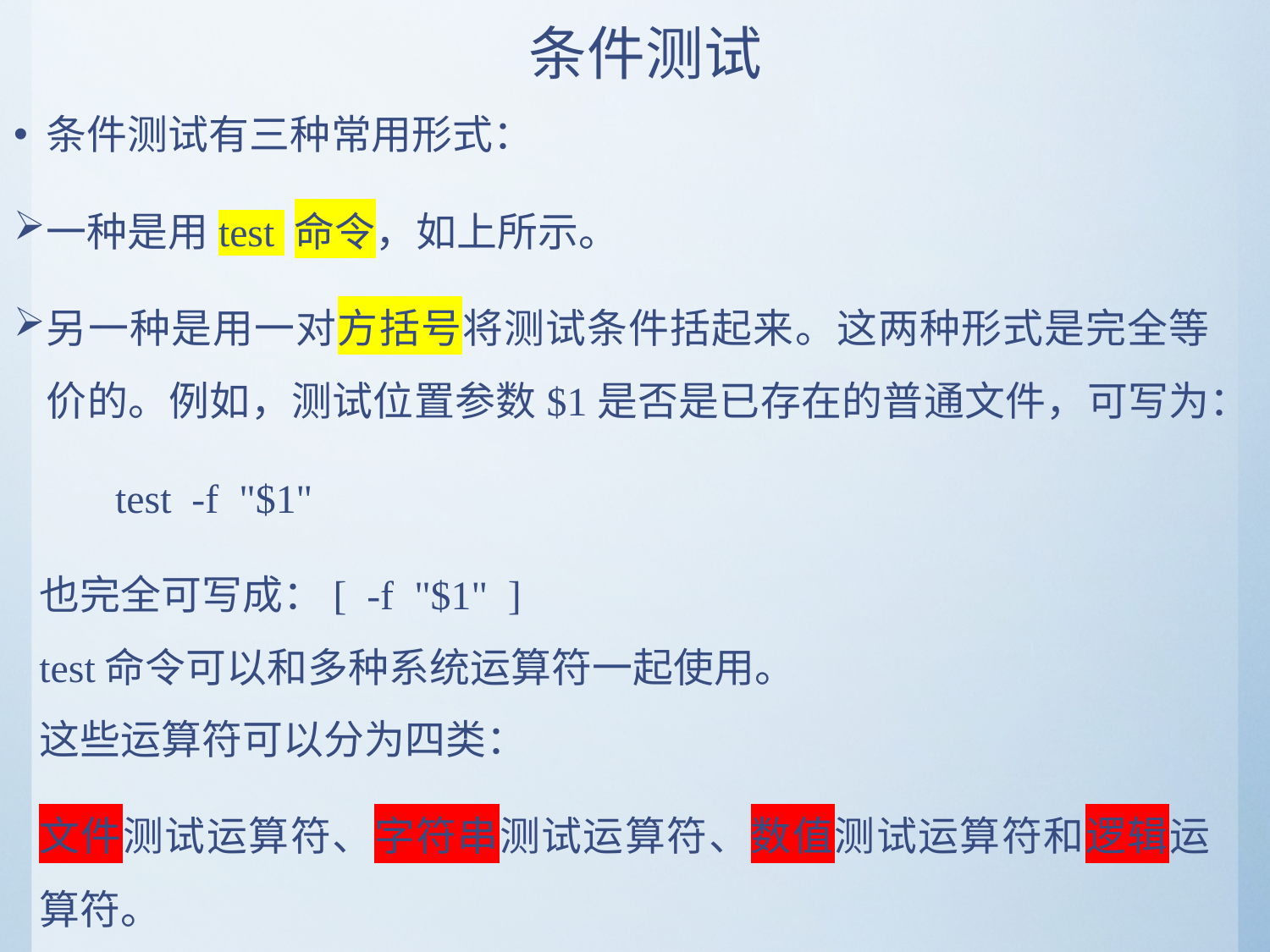

# 条件测试
条件测试有三种常用形式：
一种是用test 命令，如上所示。
另一种是用一对方括号将测试条件括起来。这两种形式是完全等价的。例如，测试位置参数$1是否是已存在的普通文件，可写为：
          test  -f  "$1"
也完全可写成：[  -f  "$1"  ]
test命令可以和多种系统运算符一起使用。
这些运算符可以分为四类：
文件测试运算符、字符串测试运算符、数值测试运算符和逻辑运算符。